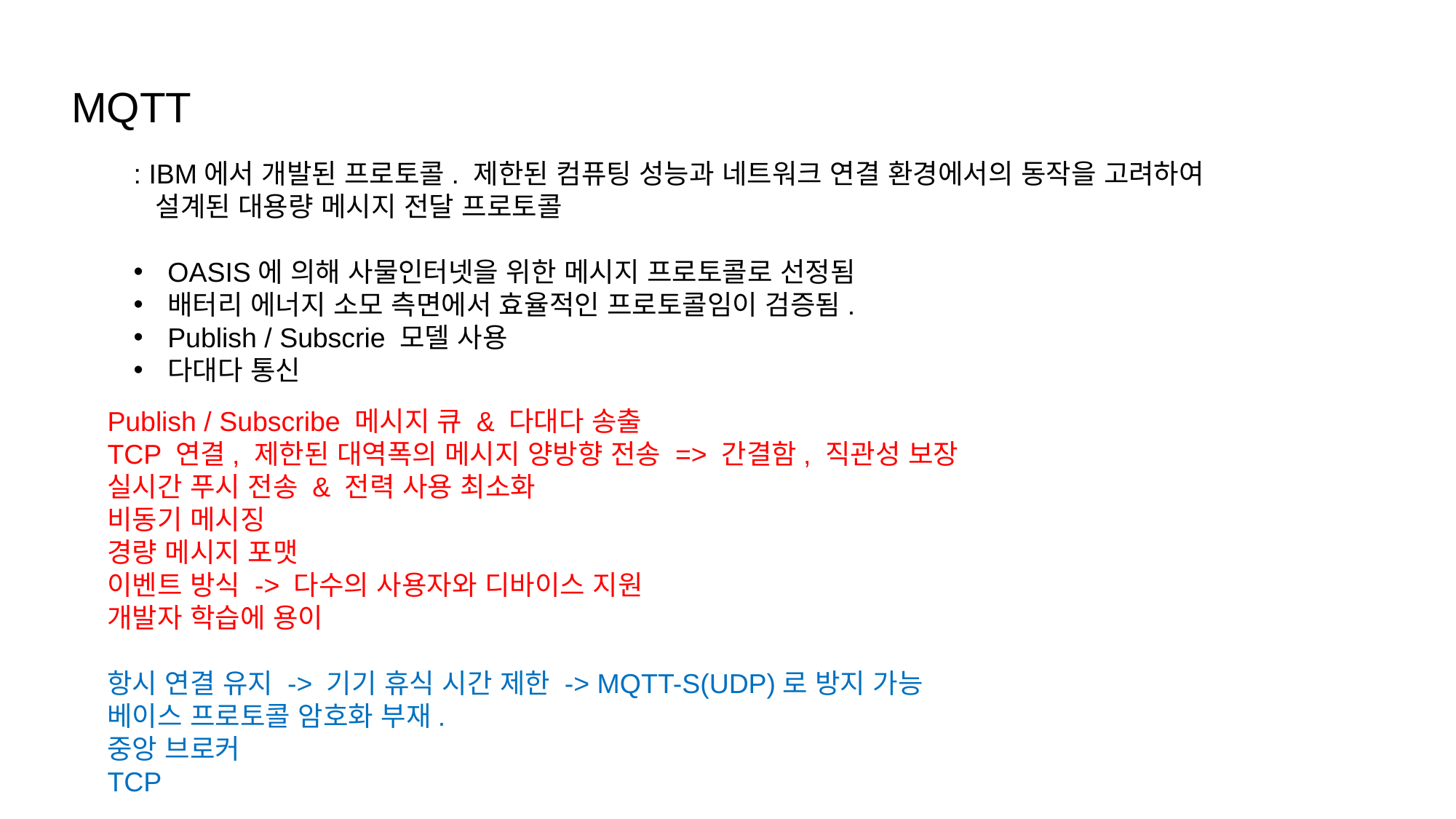

MQTT
: IBM에서 개발된 프로토콜. 제한된 컴퓨팅 성능과 네트워크 연결 환경에서의 동작을 고려하여
  설계된 대용량 메시지 전달 프로토콜

OASIS에 의해 사물인터넷을 위한 메시지 프로토콜로 선정됨
배터리 에너지 소모 측면에서 효율적인 프로토콜임이 검증됨.
Publish / Subscrie 모델 사용
다대다 통신
Publish / Subscribe 메시지 큐 & 다대다 송출
TCP 연결, 제한된 대역폭의 메시지 양방향 전송 => 간결함, 직관성 보장
실시간 푸시 전송 & 전력 사용 최소화
비동기 메시징
경량 메시지 포맷
이벤트 방식 -> 다수의 사용자와 디바이스 지원
개발자 학습에 용이

항시 연결 유지 -> 기기 휴식 시간 제한 -> MQTT-S(UDP)로 방지 가능
베이스 프로토콜 암호화 부재.
중앙 브로커
TCP